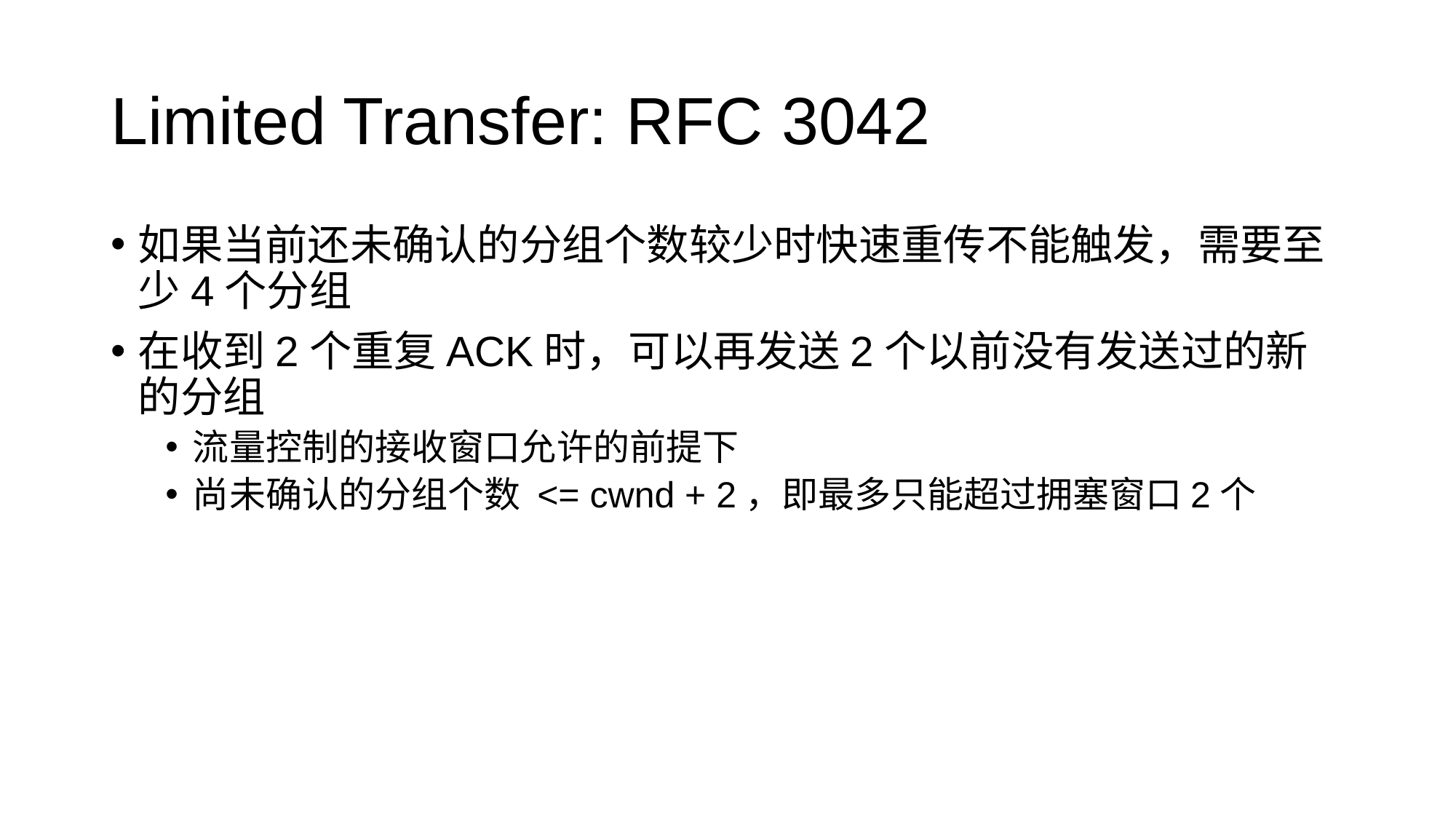

# Limited Transfer: RFC 3042
如果当前还未确认的分组个数较少时快速重传不能触发，需要至少4个分组
在收到2个重复ACK时，可以再发送2个以前没有发送过的新的分组
流量控制的接收窗口允许的前提下
尚未确认的分组个数 <= cwnd + 2，即最多只能超过拥塞窗口2个